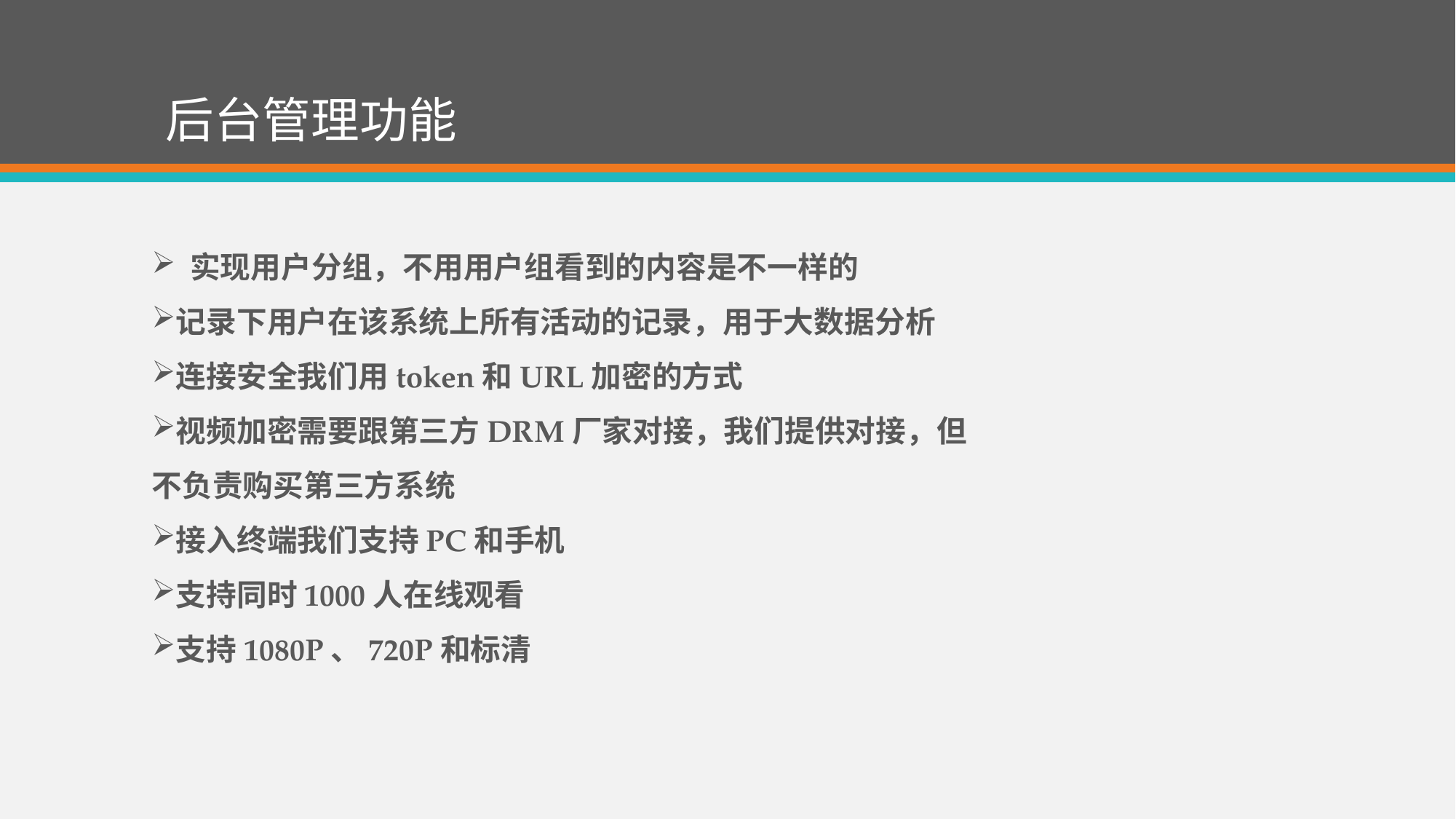

# 后台管理功能
 实现用户分组，不用用户组看到的内容是不一样的
记录下用户在该系统上所有活动的记录，用于大数据分析
连接安全我们用token和URL加密的方式
视频加密需要跟第三方DRM厂家对接，我们提供对接，但不负责购买第三方系统
接入终端我们支持PC和手机
支持同时1000人在线观看
支持1080P、720P和标清